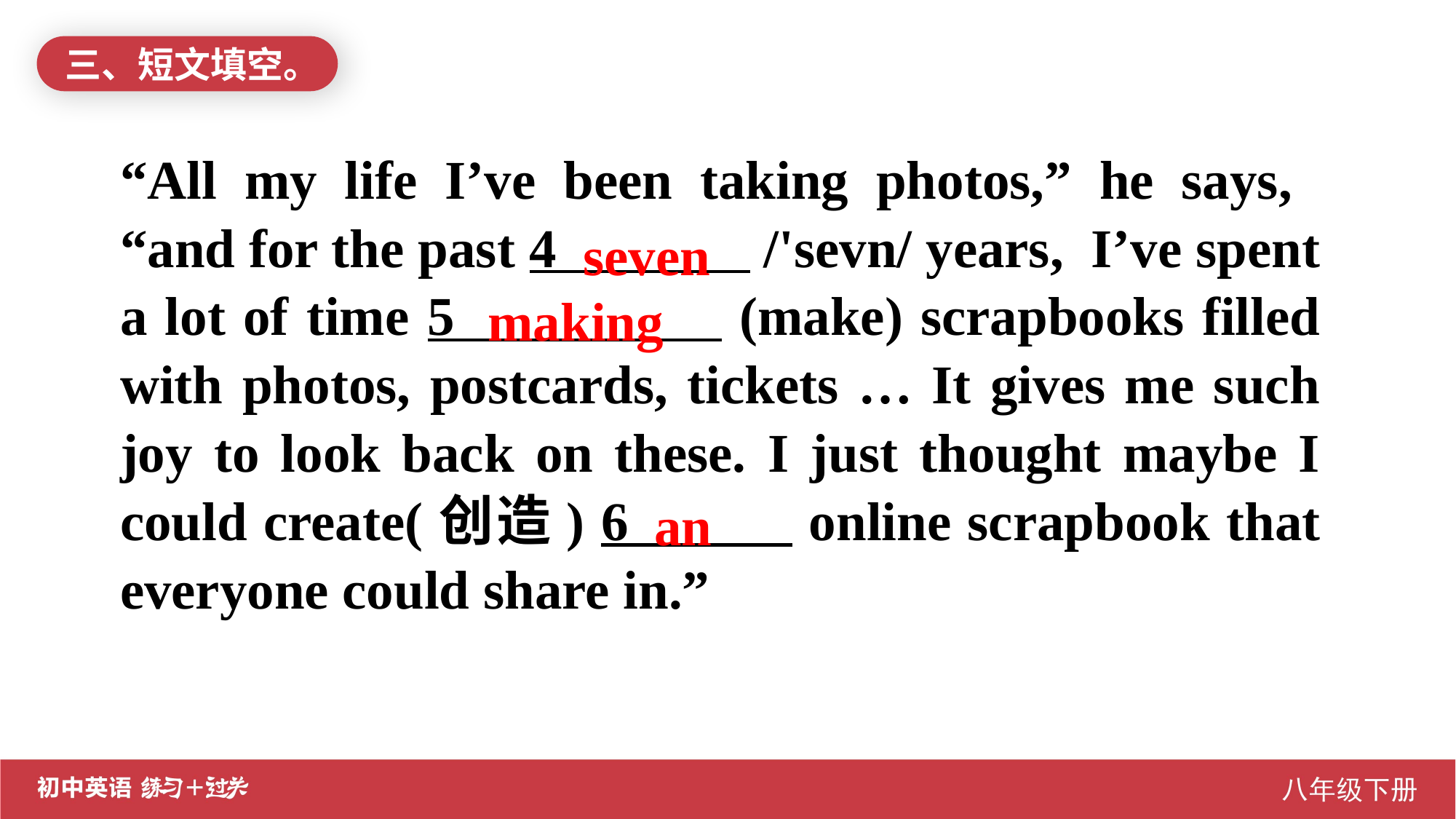

三、短文填空。
“All my life I’ve been taking photos,” he says,  “and for the past 4               /'sevn/ years,  I’ve spent a lot of time 5                (make) scrapbooks filled with photos, postcards, tickets … It gives me such joy to look back on these. I just thought maybe I could create(创造) 6           online scrapbook that everyone could share in.”
seven
making
an